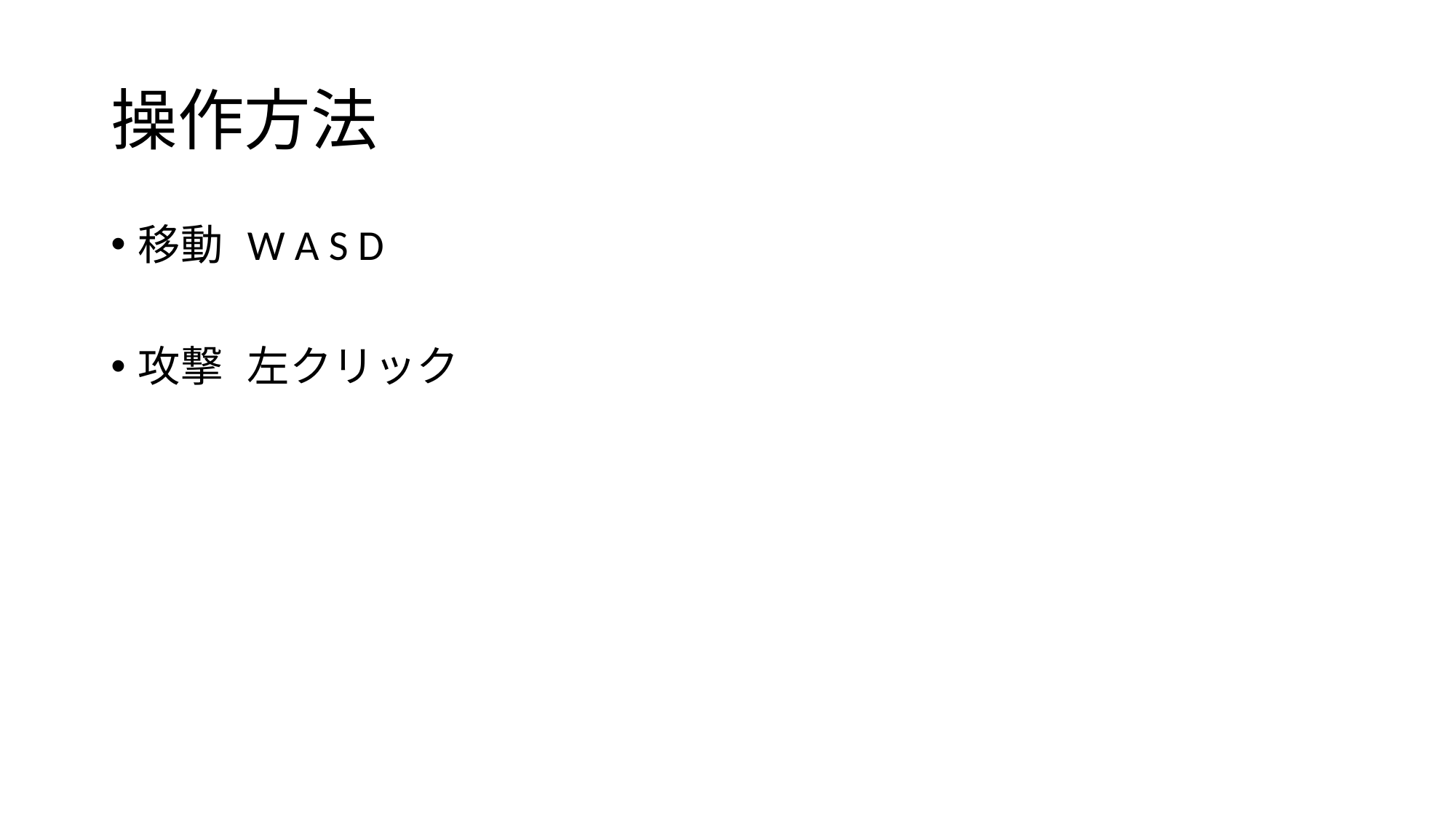

# 操作方法
移動	W A S D

攻撃	左クリック